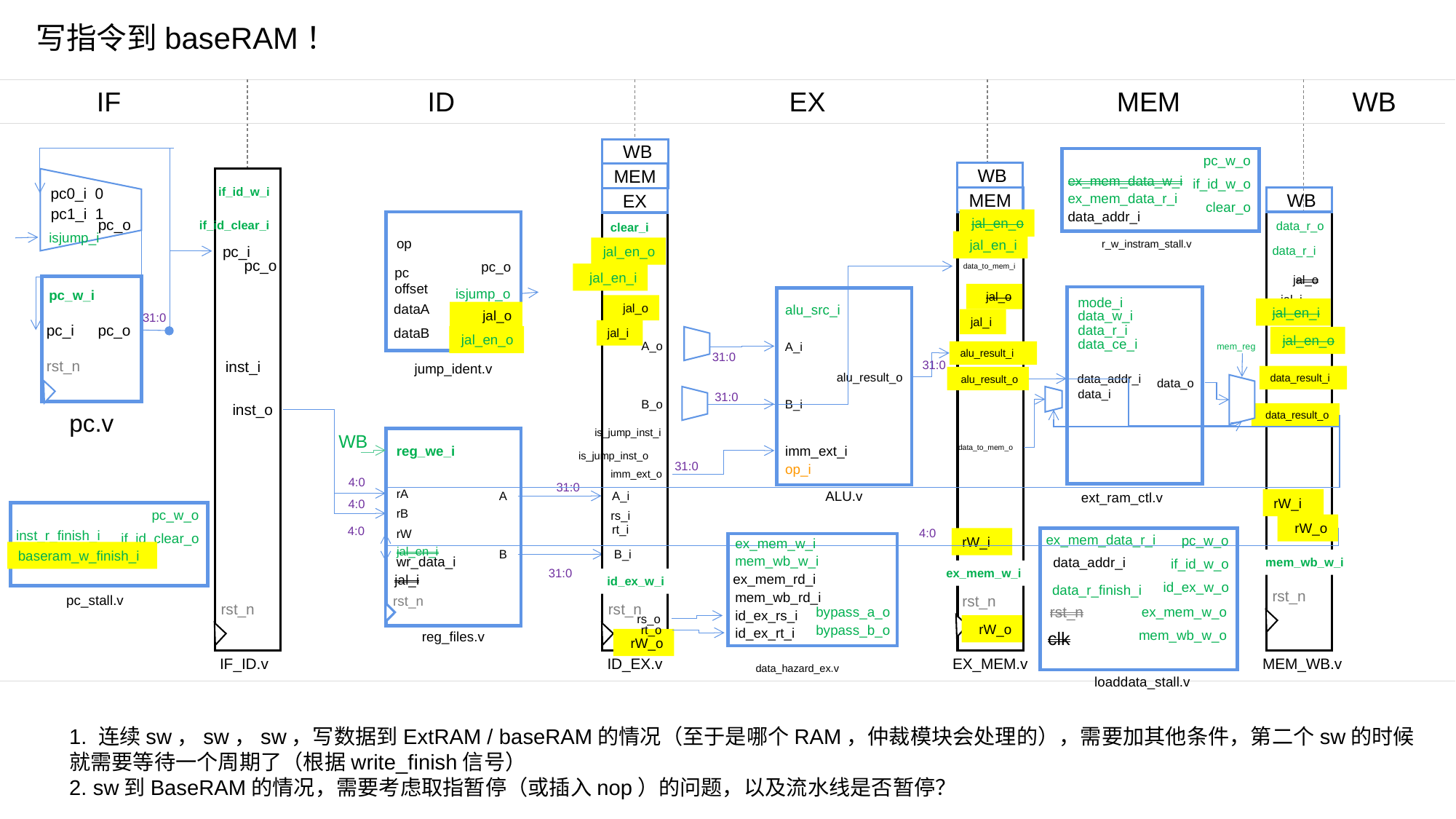

写指令到baseRAM！
IF
ID
EX
MEM
WB
WB

pc_w_o

WB

MEM

ex_mem_data_w_i

if_id_w_o
pc0_i  0
if_id_w_i
WB

MEM
EX

ex_mem_data_r_i

clear_o
pc1_i  1
data_addr_i
jal_en_o
pc_o

if_id_clear_i

data_r_o
clear_i
isjump_i
op
jal_en_i
r_w_instram_stall.v
pc_i
data_r_i
jal_en_o
pc_o
pc_o
data_to_mem_i
pc
jal_en_i
jal_o
offset

isjump_o
pc_w_i
jal_o
jal_i

mode_i
dataA
jal_o
alu_src_i
jal_en_i
jal_o
data_w_i
31:0
jal_i
pc_i
pc_o
data_r_i
dataB
jal_i
jal_en_o

jal_en_o
data_ce_i

A_o
A_i
mem_reg
alu_result_i
31:0
rst_n
inst_i
31:0
jump_ident.v
alu_result_o
data_addr_i
data_result_i
alu_result_o
data_o
data_i

31:0

B_i
B_o
inst_o
pc.v
data_result_o
is_jump_inst_i
WB

reg_we_i
imm_ext_i
data_to_mem_o
is_jump_inst_o
31:0
op_i
imm_ext_o
4:0
31:0
rA
ALU.v
A
A_i
ext_ram_ctl.v
rW_i
4:0
rB
pc_w_o

rs_i
rW_o
rt_i
4:0
4:0
rW
inst_r_finish_i
if_id_clear_o
ex_mem_data_r_i
pc_w_o
rW_i

ex_mem_w_i

jal_en_i
B
B_i
baseram_w_finish_i
mem_wb_w_i
wr_data_i
data_addr_i
mem_wb_w_i
if_id_w_o
31:0
ex_mem_w_i
ex_mem_rd_i
jal_i
id_ex_w_i
id_ex_w_o
data_r_finish_i
rst_n
mem_wb_rd_i
pc_stall.v
rst_n
rst_n
rst_n
rst_n
rst_n
ex_mem_w_o
bypass_a_o
id_ex_rs_i

rs_o

rW_o
bypass_b_o
rt_o

id_ex_rt_i
mem_wb_w_o
clk
reg_files.v

rW_o
IF_ID.v
ID_EX.v
EX_MEM.v
MEM_WB.v
data_hazard_ex.v
loaddata_stall.v
1. 连续sw，sw，sw，写数据到ExtRAM / baseRAM的情况（至于是哪个RAM，仲裁模块会处理的），需要加其他条件，第二个sw的时候就需要等待一个周期了（根据write_finish信号）
2. sw到BaseRAM的情况，需要考虑取指暂停（或插入nop）的问题，以及流水线是否暂停？